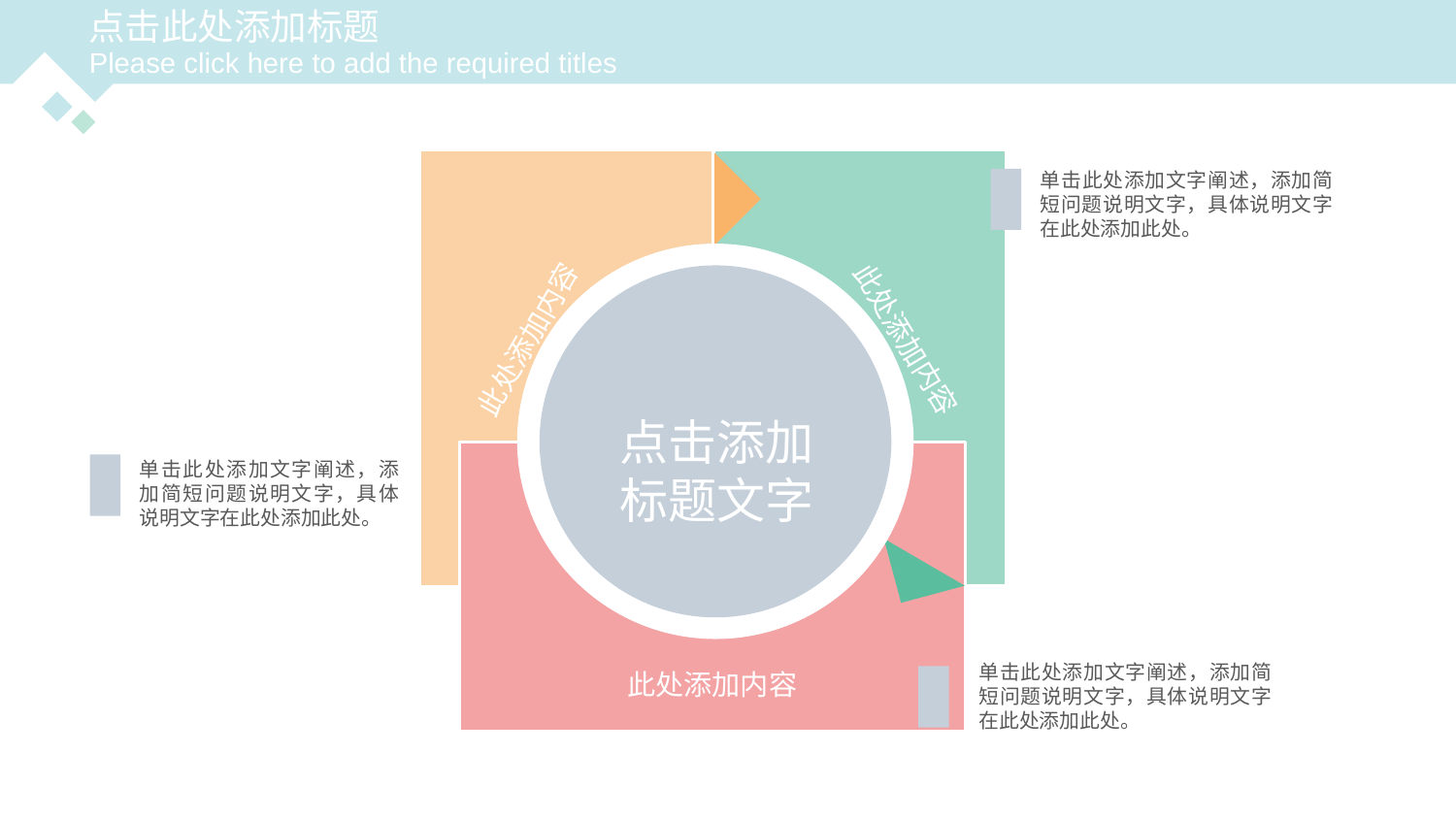

点击此处添加标题
Please click here to add the required titles

单击此处添加文字阐述，添加简短问题说明文字，具体说明文字在此处添加此处。

此处添加内容
此处添加内容
点击添加
标题文字

单击此处添加文字阐述，添加简短问题说明文字，具体说明文字在此处添加此处。

单击此处添加文字阐述，添加简短问题说明文字，具体说明文字在此处添加此处。
此处添加内容